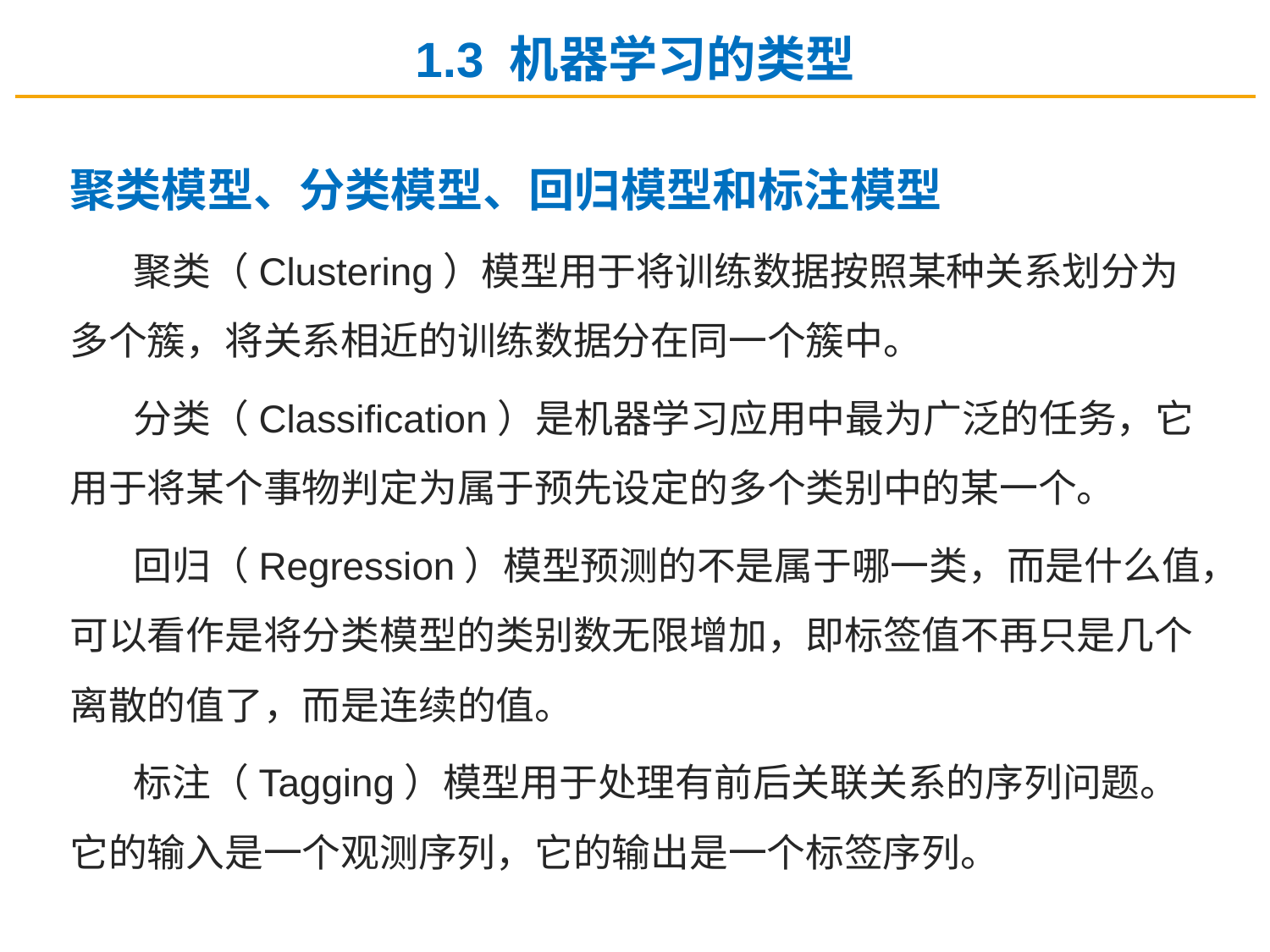

1.3 机器学习的类型
聚类模型、分类模型、回归模型和标注模型
聚类（Clustering）模型用于将训练数据按照某种关系划分为多个簇，将关系相近的训练数据分在同一个簇中。
分类（Classification）是机器学习应用中最为广泛的任务，它用于将某个事物判定为属于预先设定的多个类别中的某一个。
回归（Regression）模型预测的不是属于哪一类，而是什么值，可以看作是将分类模型的类别数无限增加，即标签值不再只是几个离散的值了，而是连续的值。
标注（Tagging）模型用于处理有前后关联关系的序列问题。它的输入是一个观测序列，它的输出是一个标签序列。